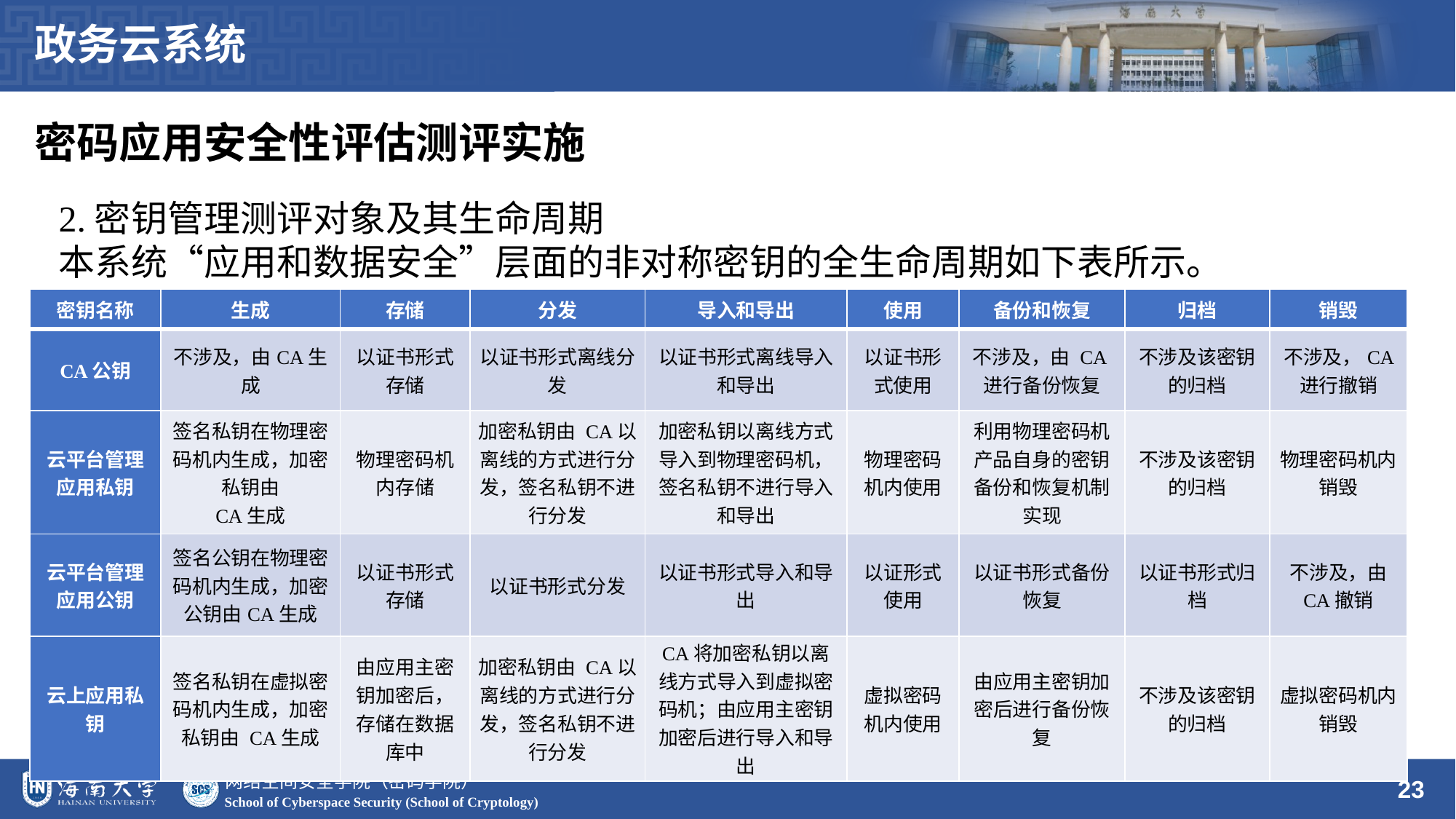

政务云系统
密码应用安全性评估测评实施
2.密钥管理测评对象及其生命周期
本系统“应用和数据安全”层面的非对称密钥的全生命周期如下表所示。

| 密钥名称 | 生成 | 存储 | 分发 | 导入和导出 | 使用 | 备份和恢复 | 归档 | 销毁 |
| --- | --- | --- | --- | --- | --- | --- | --- | --- |
| CA公钥 | 不涉及，由CA生成 | 以证书形式存储 | 以证书形式离线分发 | 以证书形式离线导入和导出 | 以证书形式使用 | 不涉及，由 CA进行备份恢复 | 不涉及该密钥的归档 | 不涉及，CA 进行撤销 |
| 云平台管理应用私钥 | 签名私钥在物理密码机内生成，加密私钥由 CA生成 | 物理密码机内存储 | 加密私钥由 CA以离线的方式进行分发，签名私钥不进行分发 | 加密私钥以离线方式导入到物理密码机，签名私钥不进行导入和导出 | 物理密码机内使用 | 利用物理密码机产品自身的密钥备份和恢复机制实现 | 不涉及该密钥的归档 | 物理密码机内销毁 |
| 云平台管理应用公钥 | 签名公钥在物理密码机内生成，加密公钥由CA生成 | 以证书形式存储 | 以证书形式分发 | 以证书形式导入和导出 | 以证形式使用 | 以证书形式备份恢复 | 以证书形式归档 | 不涉及，由 CA撤销 |
| 云上应用私钥 | 签名私钥在虚拟密码机内生成，加密私钥由 CA生成 | 由应用主密钥加密后，存储在数据库中 | 加密私钥由 CA以离线的方式进行分发，签名私钥不进行分发 | CA将加密私钥以离线方式导入到虚拟密码机；由应用主密钥加密后进行导入和导 出 | 虚拟密码机内使用 | 由应用主密钥加密后进行备份恢复 | 不涉及该密钥的归档 | 虚拟密码机内销毁 |
23